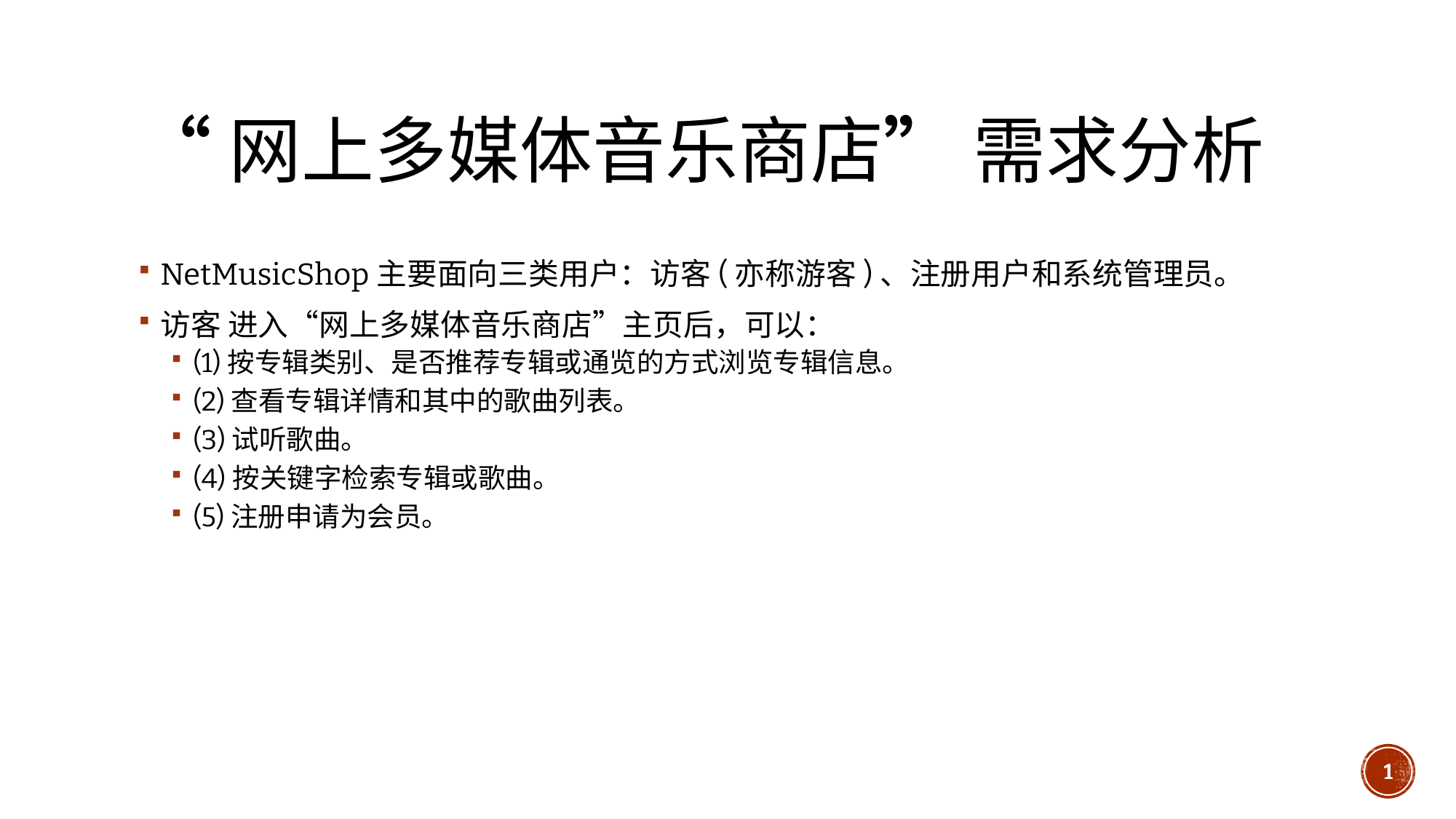

# “网上多媒体音乐商店” 需求分析
NetMusicShop主要面向三类用户：访客(亦称游客)、注册用户和系统管理员。
访客 进入“网上多媒体音乐商店”主页后，可以：
(1)按专辑类别、是否推荐专辑或通览的方式浏览专辑信息。
(2)查看专辑详情和其中的歌曲列表。
(3)试听歌曲。
(4)按关键字检索专辑或歌曲。
(5)注册申请为会员。
1